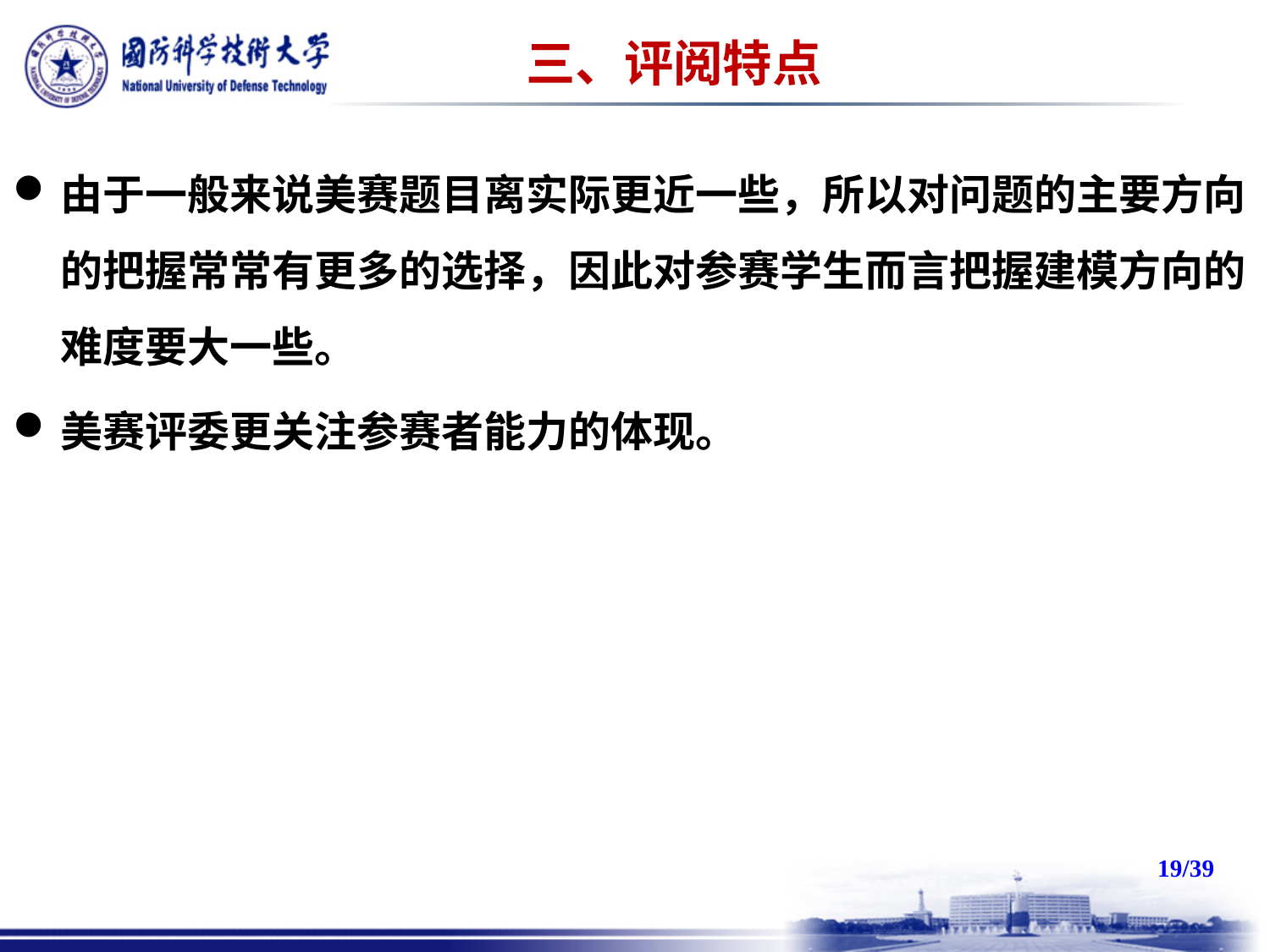

三、评阅特点
由于一般来说美赛题目离实际更近一些，所以对问题的主要方向的把握常常有更多的选择，因此对参赛学生而言把握建模方向的难度要大一些。
美赛评委更关注参赛者能力的体现。